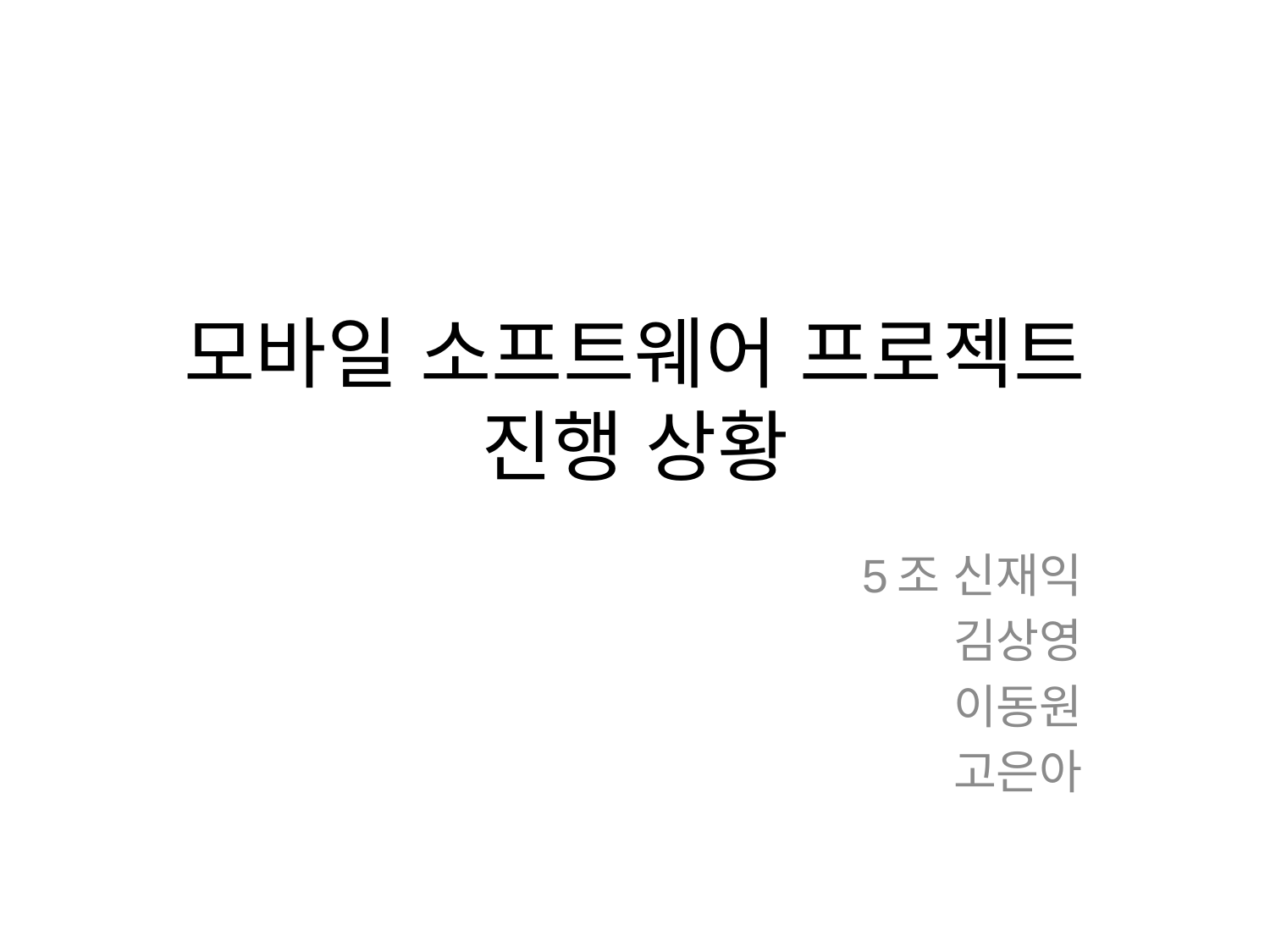

# 모바일 소프트웨어 프로젝트 진행 상황
5조 신재익
김상영
이동원
고은아